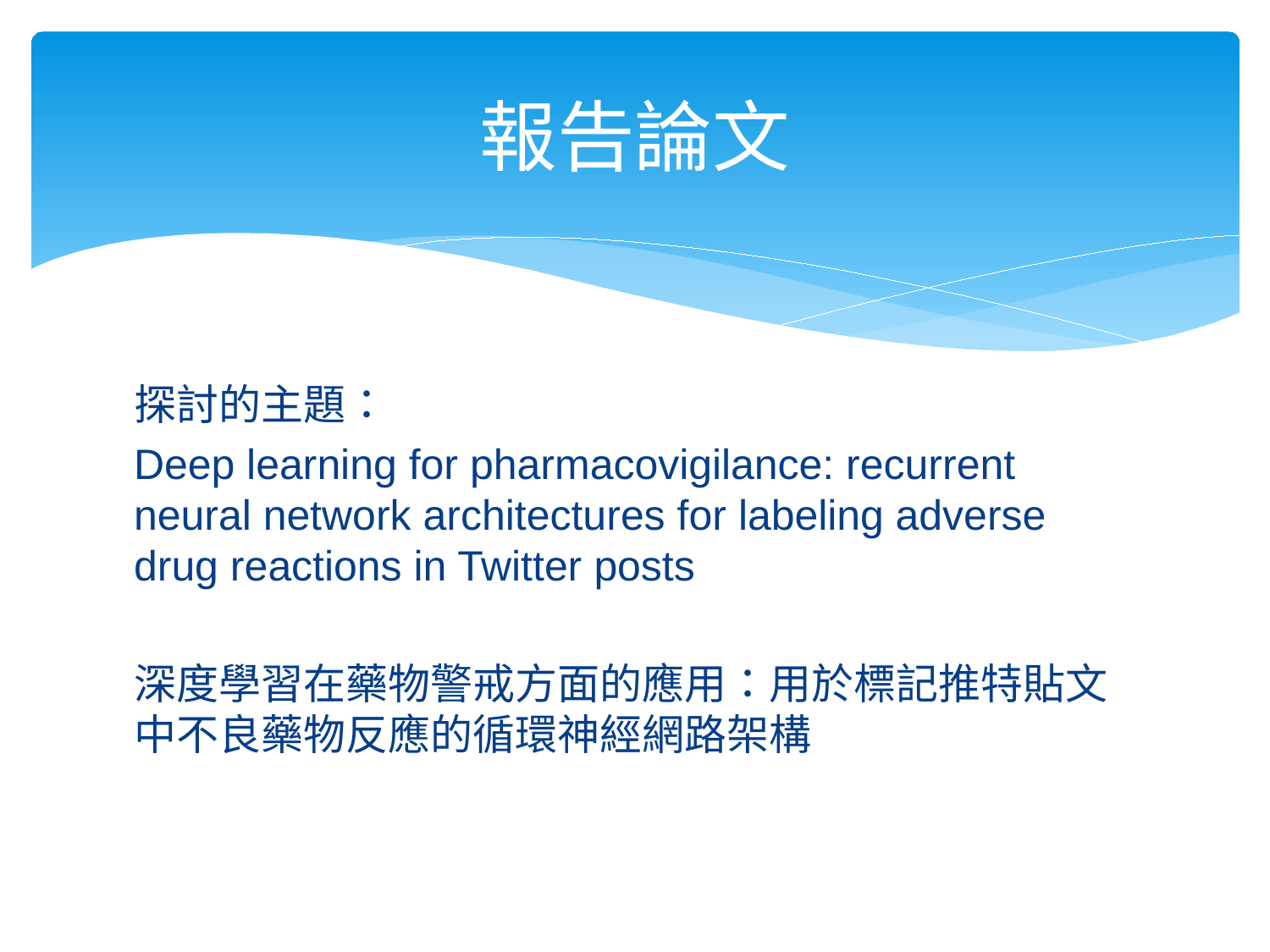

# 報告論文
探討的主題：
Deep learning for pharmacovigilance: recurrent neural network architectures for labeling adverse drug reactions in Twitter posts

深度學習在藥物警戒方面的應用：用於標記推特貼文中不良藥物反應的循環神經網路架構